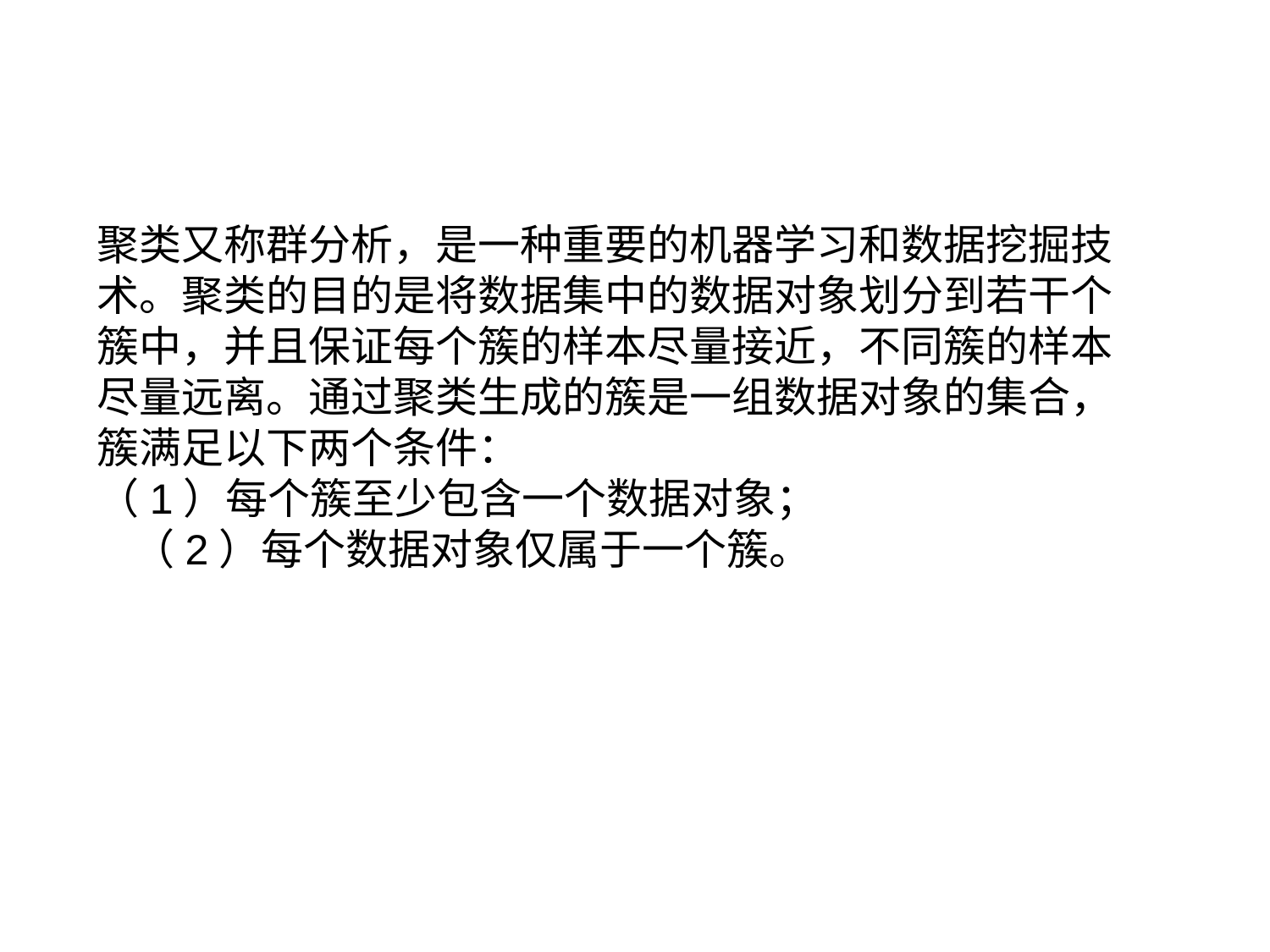

9.8 聚类算法
聚类又称群分析，是一种重要的机器学习和数据挖掘技术。聚类的目的是将数据集中的数据对象划分到若干个簇中，并且保证每个簇的样本尽量接近，不同簇的样本尽量远离。通过聚类生成的簇是一组数据对象的集合，簇满足以下两个条件：（1）每个簇至少包含一个数据对象；（2）每个数据对象仅属于一个簇。